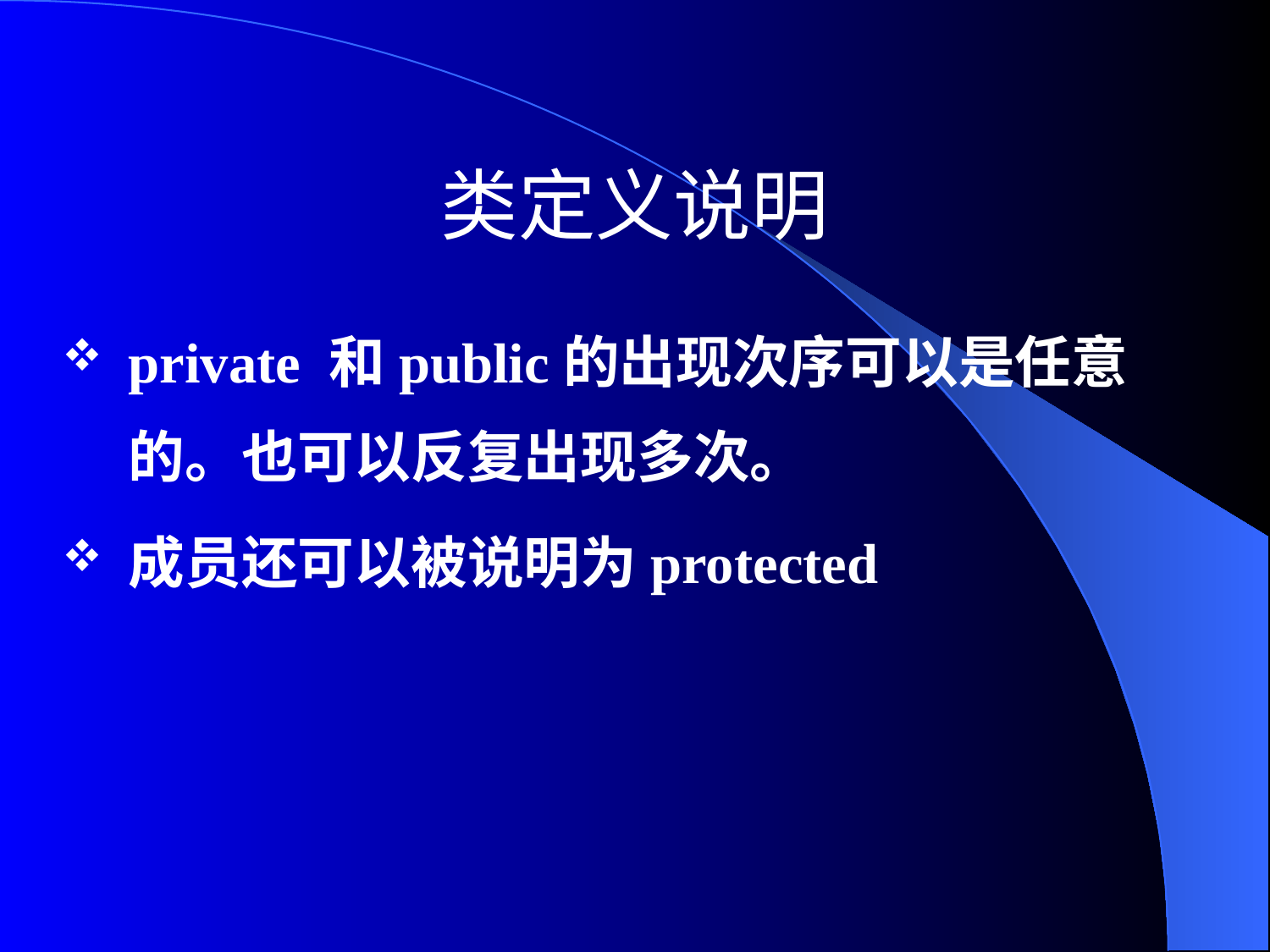

# 类定义说明
private 和public的出现次序可以是任意的。也可以反复出现多次。
成员还可以被说明为protected